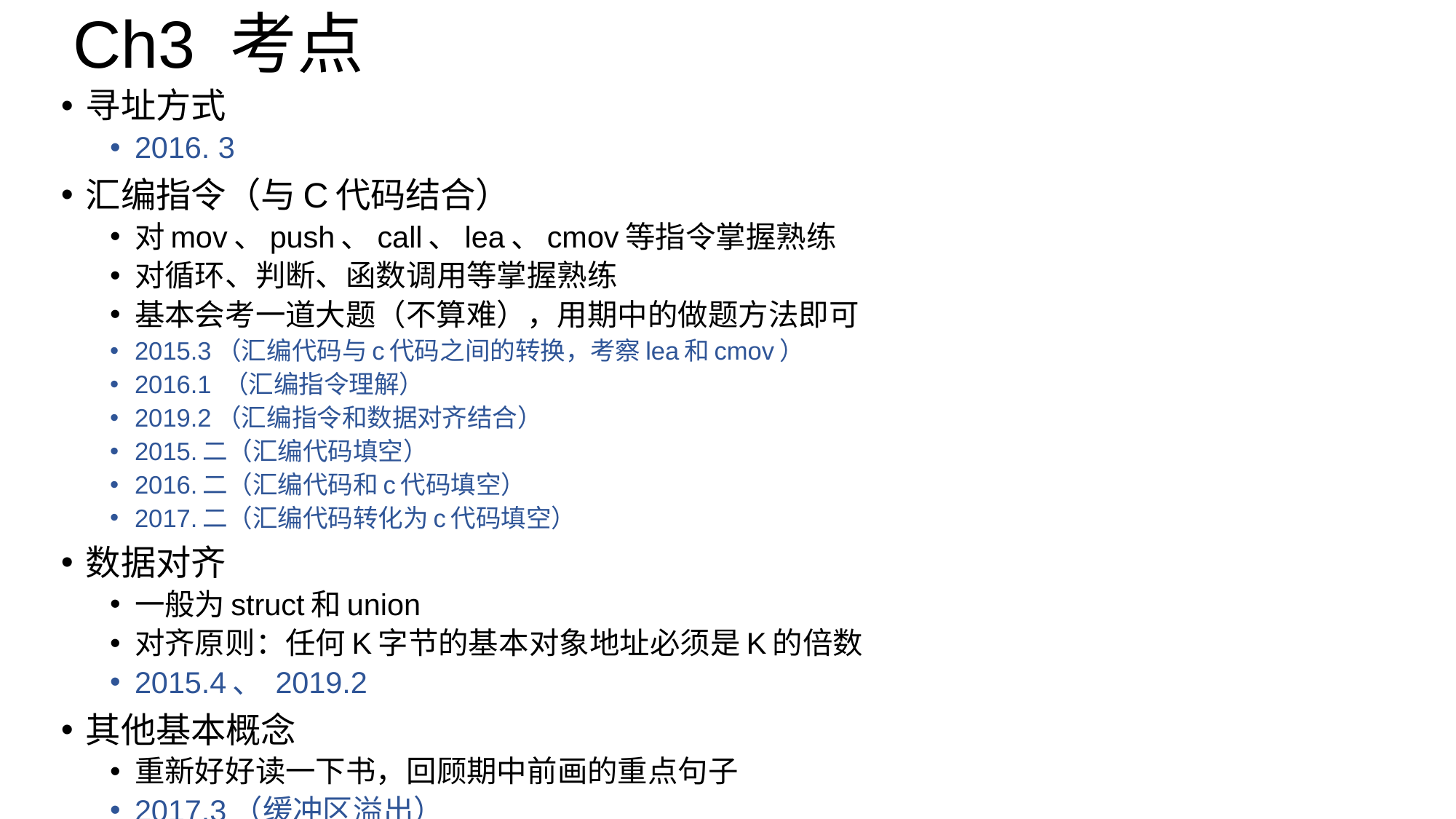

# Ch3 考点
寻址方式
2016. 3
汇编指令（与C代码结合）
对mov、push、call、lea、cmov等指令掌握熟练
对循环、判断、函数调用等掌握熟练
基本会考一道大题（不算难），用期中的做题方法即可
2015.3（汇编代码与c代码之间的转换，考察lea和cmov）
2016.1 （汇编指令理解）
2019.2（汇编指令和数据对齐结合）
2015.二（汇编代码填空）
2016.二（汇编代码和c代码填空）
2017.二（汇编代码转化为c代码填空）
数据对齐
一般为struct和union
对齐原则：任何K字节的基本对象地址必须是K的倍数
2015.4、 2019.2
其他基本概念
重新好好读一下书，回顾期中前画的重点句子
2017.3（缓冲区溢出）